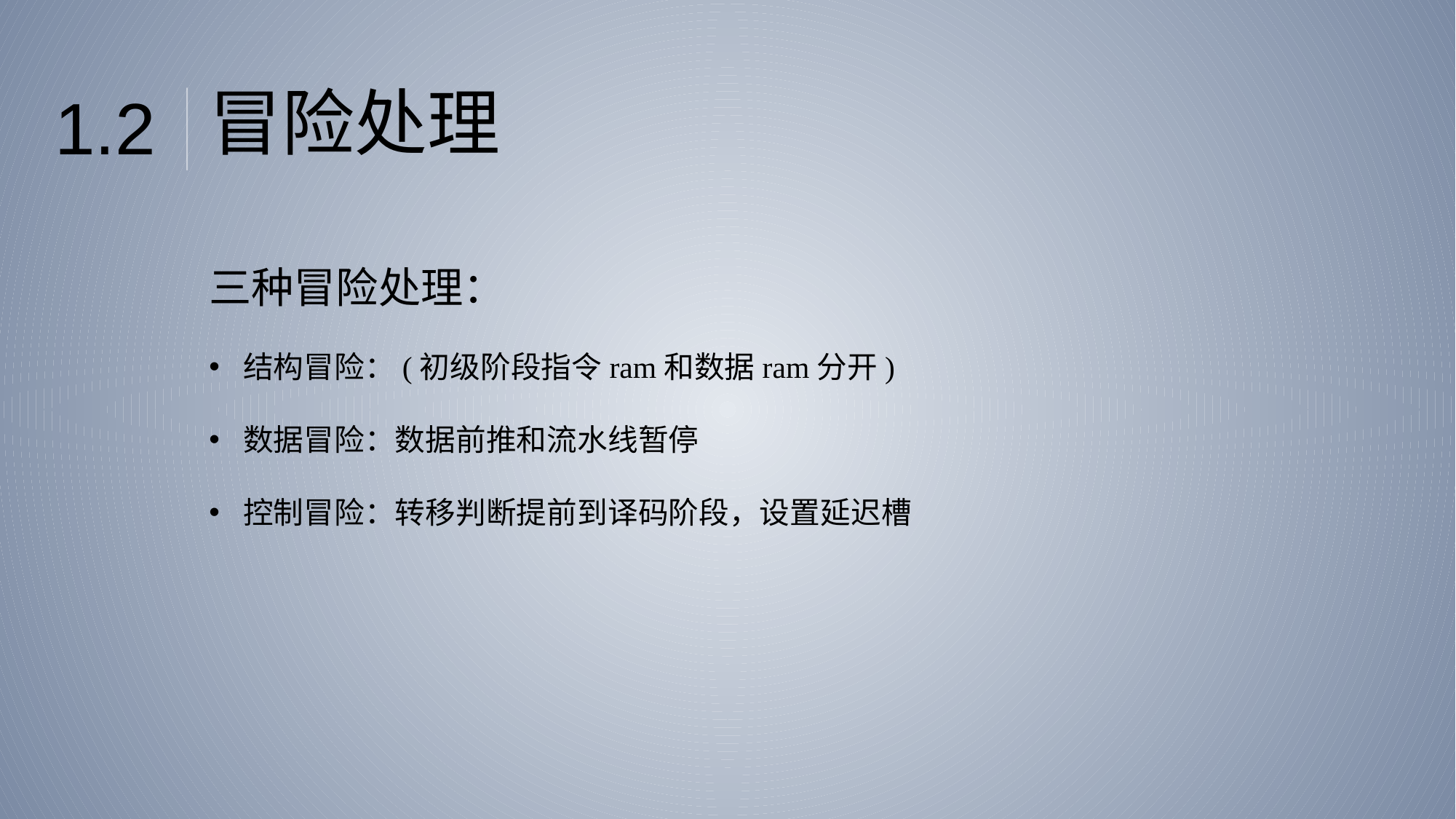

冒险处理
1.2

三种冒险处理：

结构冒险：(初级阶段指令ram和数据ram分开)

数据冒险：数据前推和流水线暂停

控制冒险：转移判断提前到译码阶段，设置延迟槽